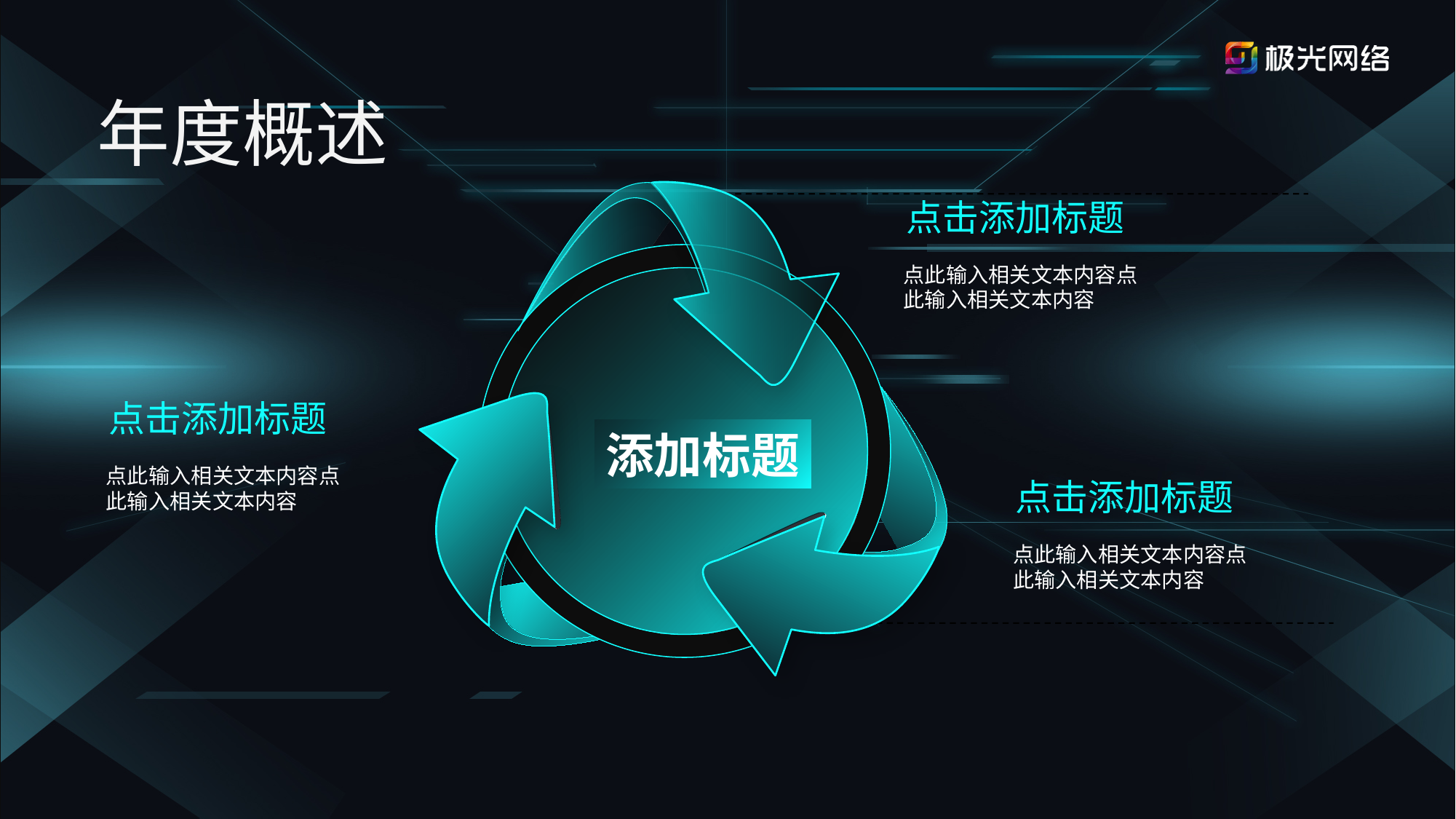

年度概述

点击添加标题

添加标题
点此输入相关文本内容点此输入相关文本内容

点击添加标题

点此输入相关文本内容点此输入相关文本内容

点击添加标题

点此输入相关文本内容点此输入相关文本内容